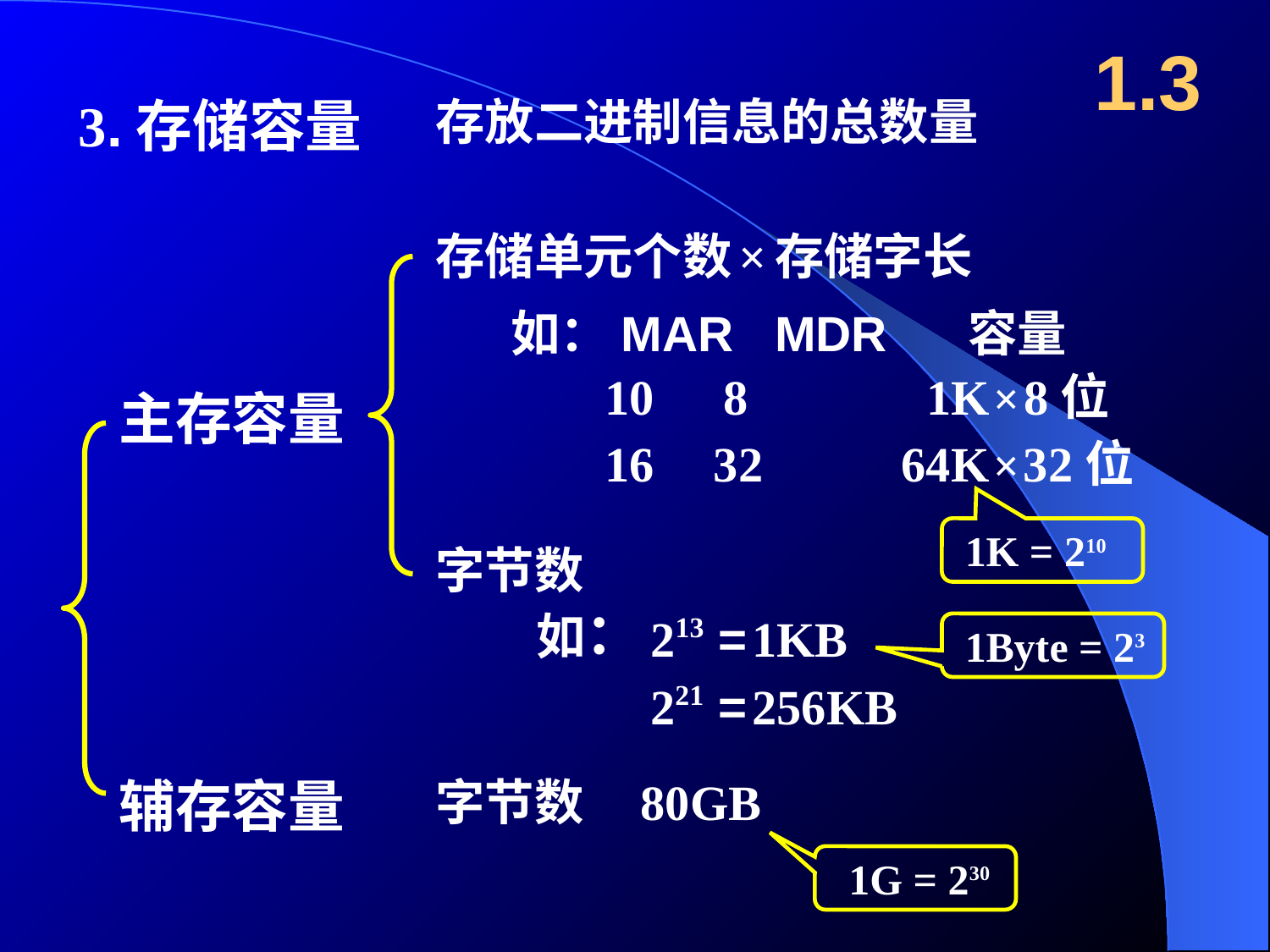

1.3
3.存储容量
存放二进制信息的总数量
存储单元个数 × 存储字长

如：MAR   MDR     容量
10     8
1K × 8位
主存容量

16     32
64K × 32位

1K = 210
字节数
如：
213  = 1KB

1Byte = 23
221  = 256KB
辅存容量
字节数    80GB

1G = 230